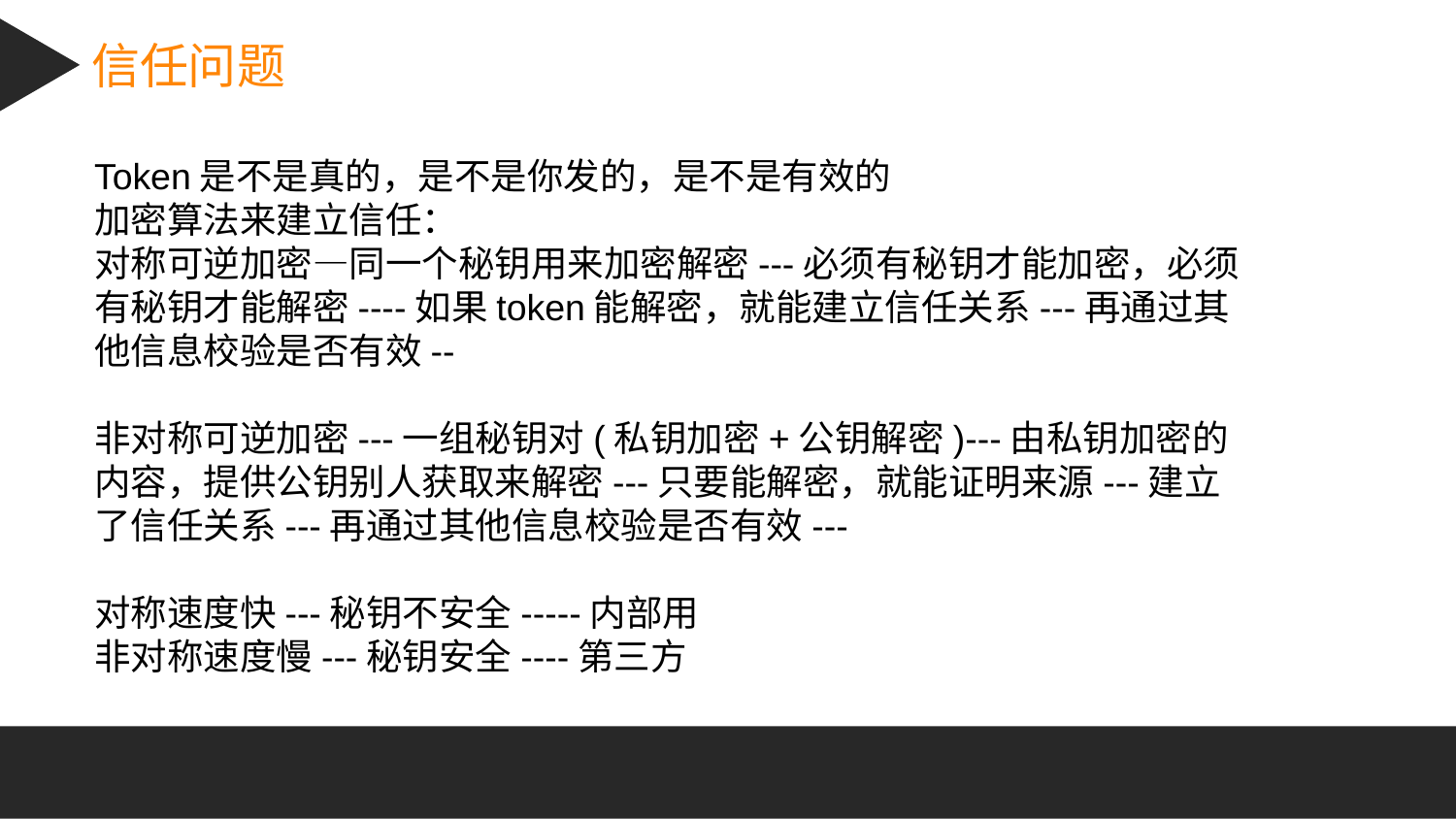

信任问题
Token是不是真的，是不是你发的，是不是有效的
加密算法来建立信任：
对称可逆加密—同一个秘钥用来加密解密---必须有秘钥才能加密，必须有秘钥才能解密----如果token能解密，就能建立信任关系---再通过其他信息校验是否有效--

非对称可逆加密---一组秘钥对(私钥加密+公钥解密)---由私钥加密的内容，提供公钥别人获取来解密---只要能解密，就能证明来源---建立了信任关系---再通过其他信息校验是否有效---

对称速度快---秘钥不安全-----内部用
非对称速度慢---秘钥安全----第三方